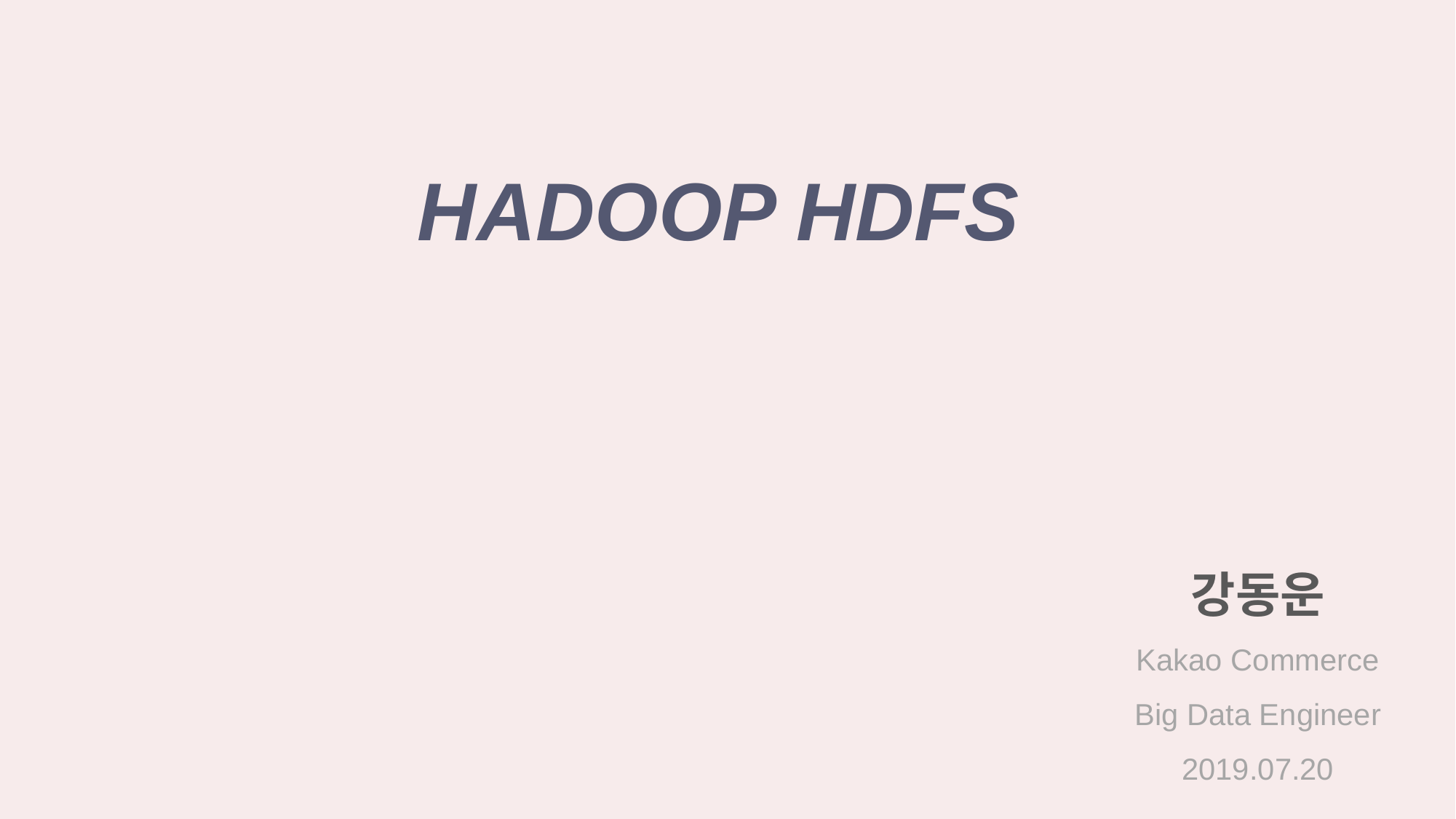

HADOOP HDFS
강동운
Kakao Commerce
Big Data Engineer
2019.07.20